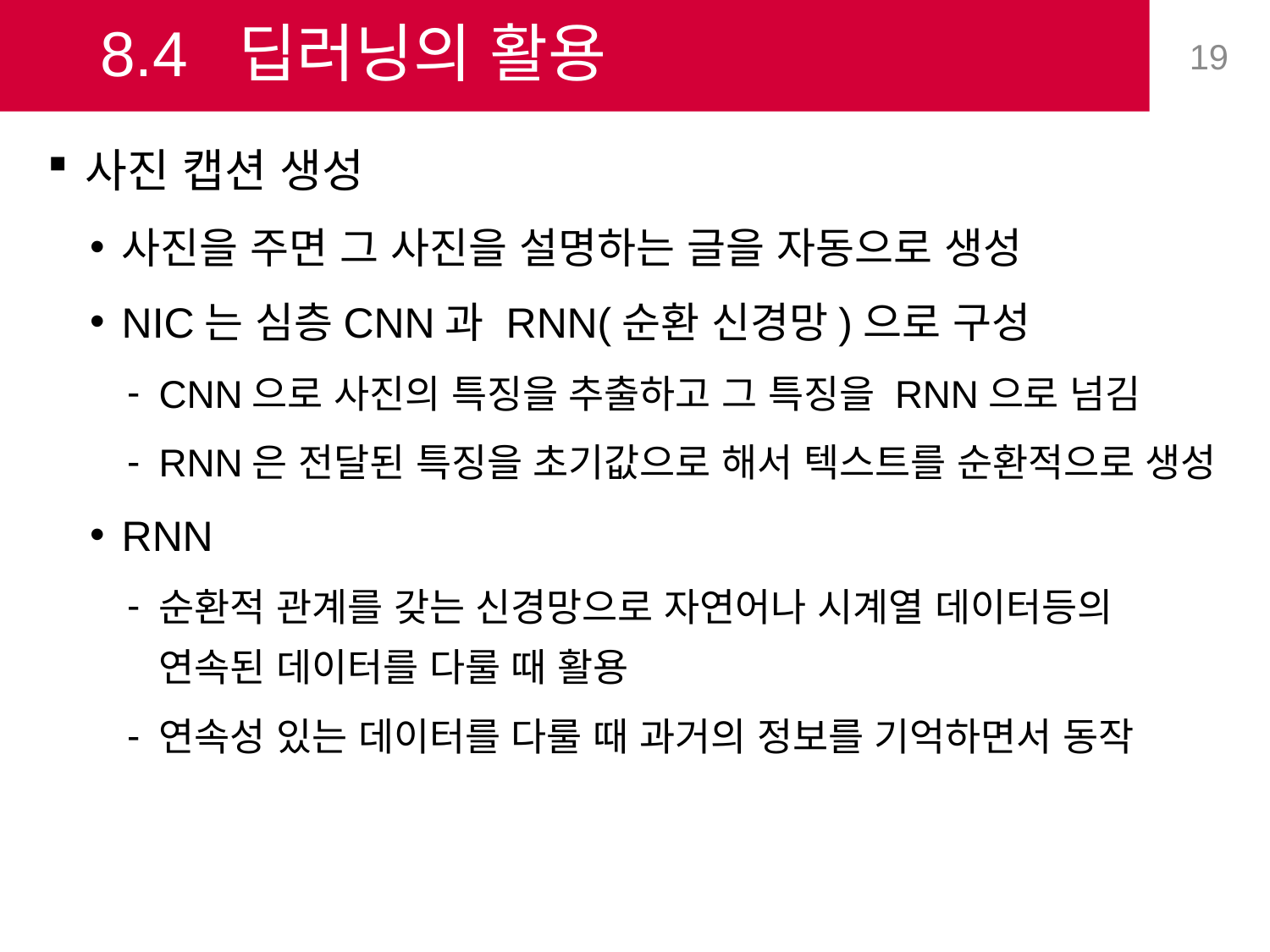

# 8.4  딥러닝의 활용
19
사진 캡션 생성
사진을 주면 그 사진을 설명하는 글을 자동으로 생성
NIC는 심층CNN과 RNN(순환 신경망)으로 구성
CNN으로 사진의 특징을 추출하고 그 특징을 RNN으로 넘김
RNN은 전달된 특징을 초기값으로 해서 텍스트를 순환적으로 생성
RNN
순환적 관계를 갖는 신경망으로 자연어나 시계열 데이터등의 연속된 데이터를 다룰 때 활용
연속성 있는 데이터를 다룰 때 과거의 정보를 기억하면서 동작